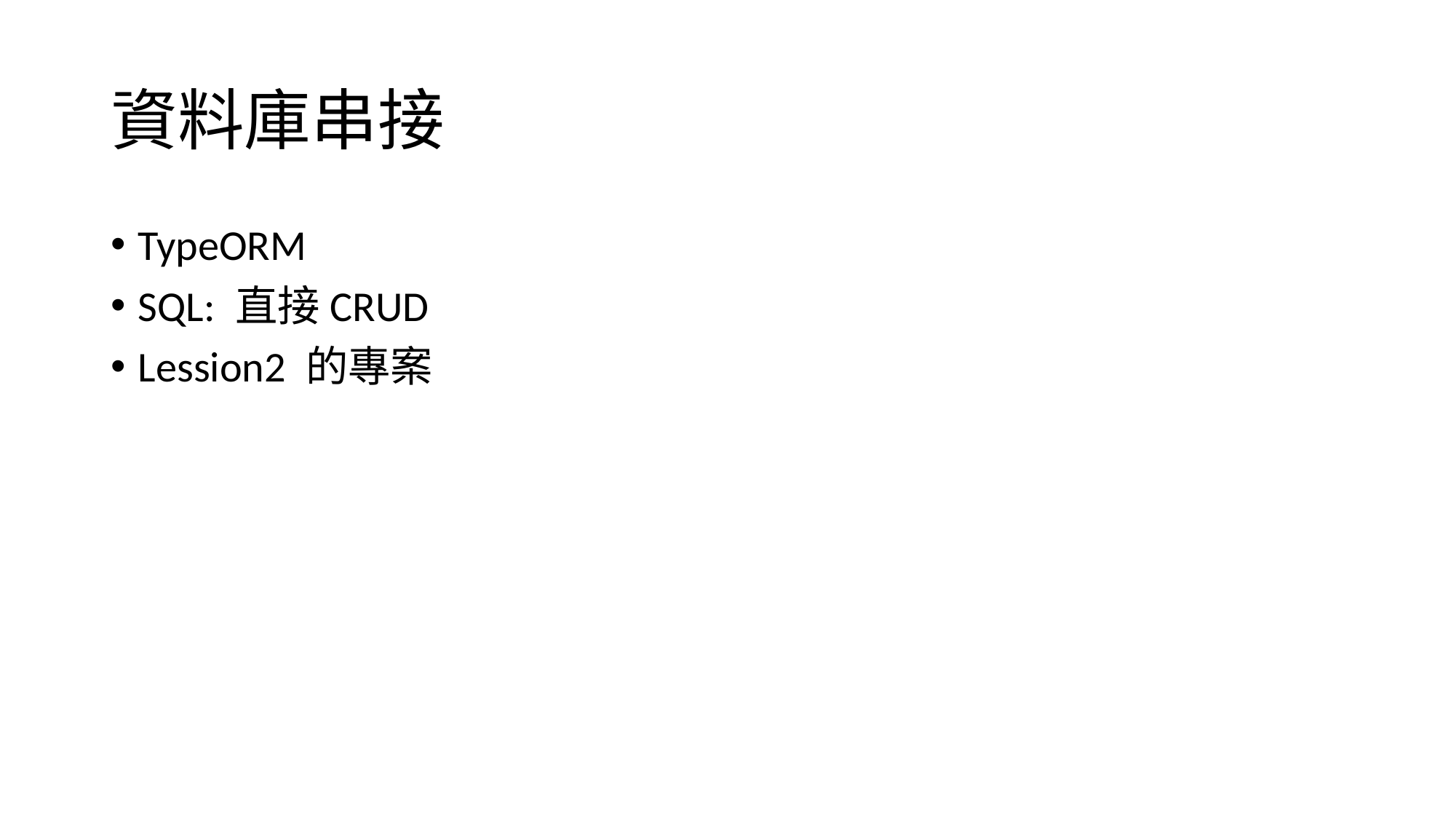

# 資料庫串接
TypeORM
SQL: 直接CRUD
Lession2 的專案